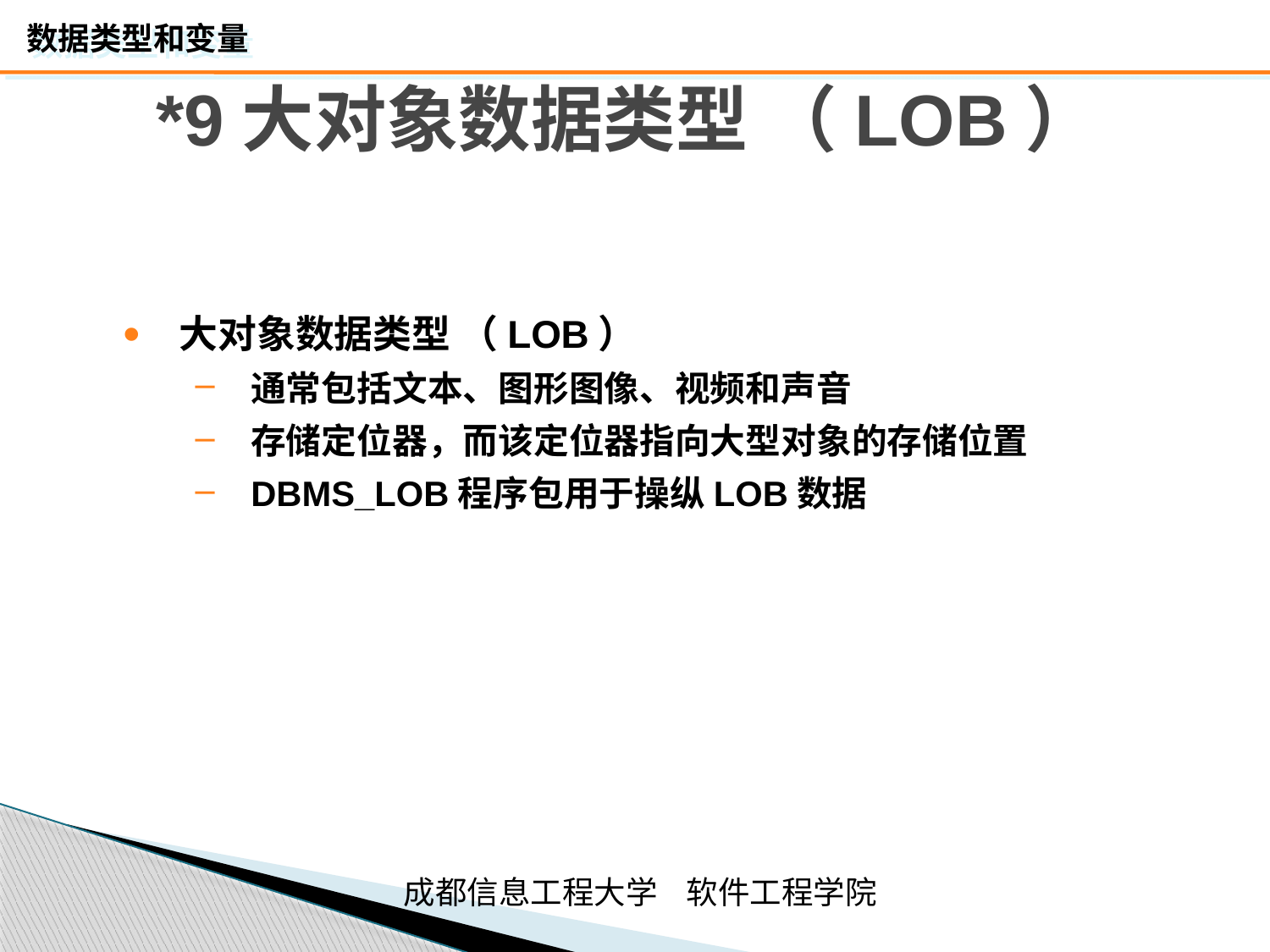

# *9大对象数据类型 （LOB）
大对象数据类型 （LOB）
通常包括文本、图形图像、视频和声音
存储定位器，而该定位器指向大型对象的存储位置
DBMS_LOB程序包用于操纵LOB数据